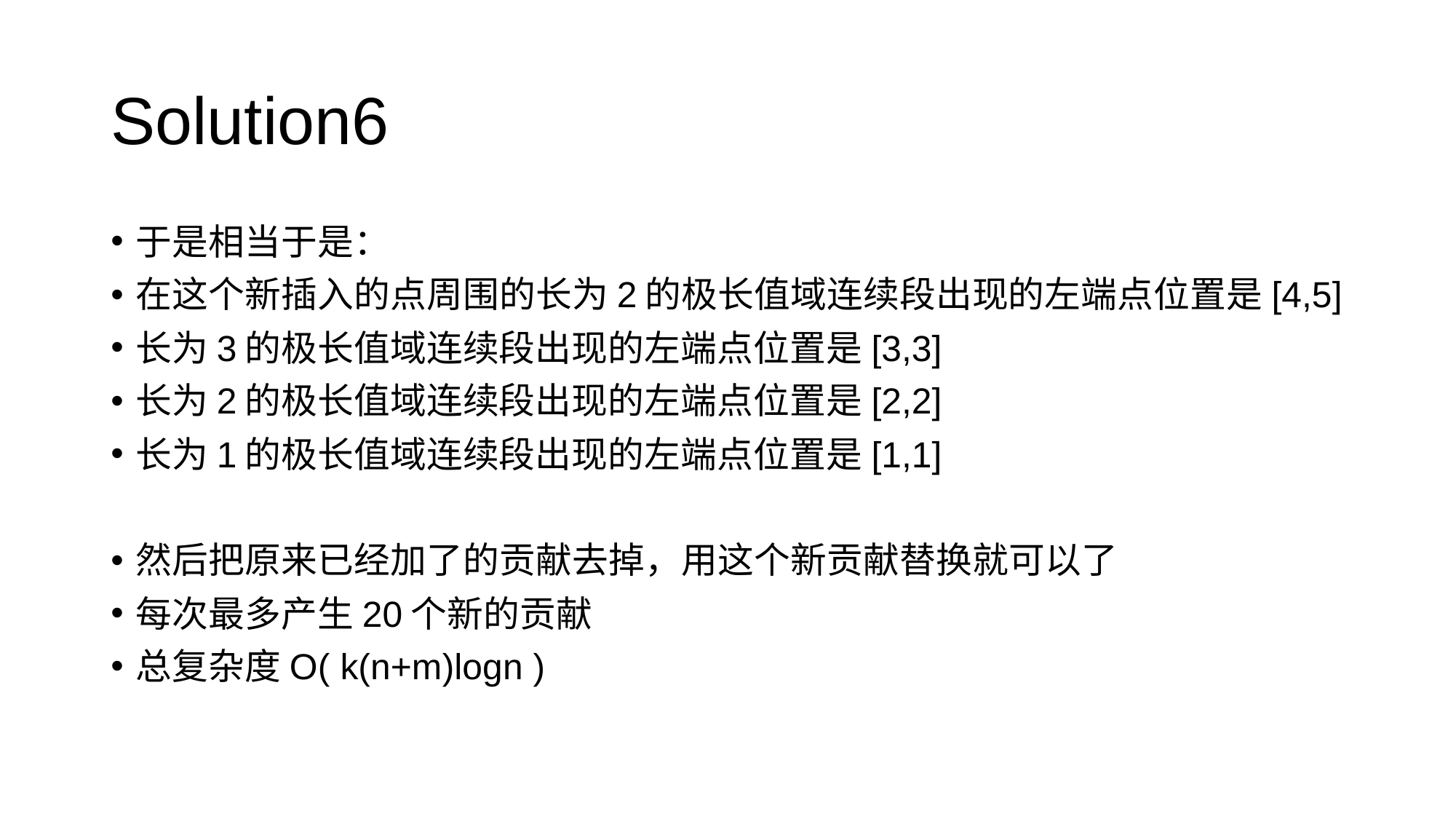

# Solution6
于是相当于是：
在这个新插入的点周围的长为2的极长值域连续段出现的左端点位置是[4,5]
长为3的极长值域连续段出现的左端点位置是[3,3]
长为2的极长值域连续段出现的左端点位置是[2,2]
长为1的极长值域连续段出现的左端点位置是[1,1]

然后把原来已经加了的贡献去掉，用这个新贡献替换就可以了
每次最多产生20个新的贡献
总复杂度O( k(n+m)logn )